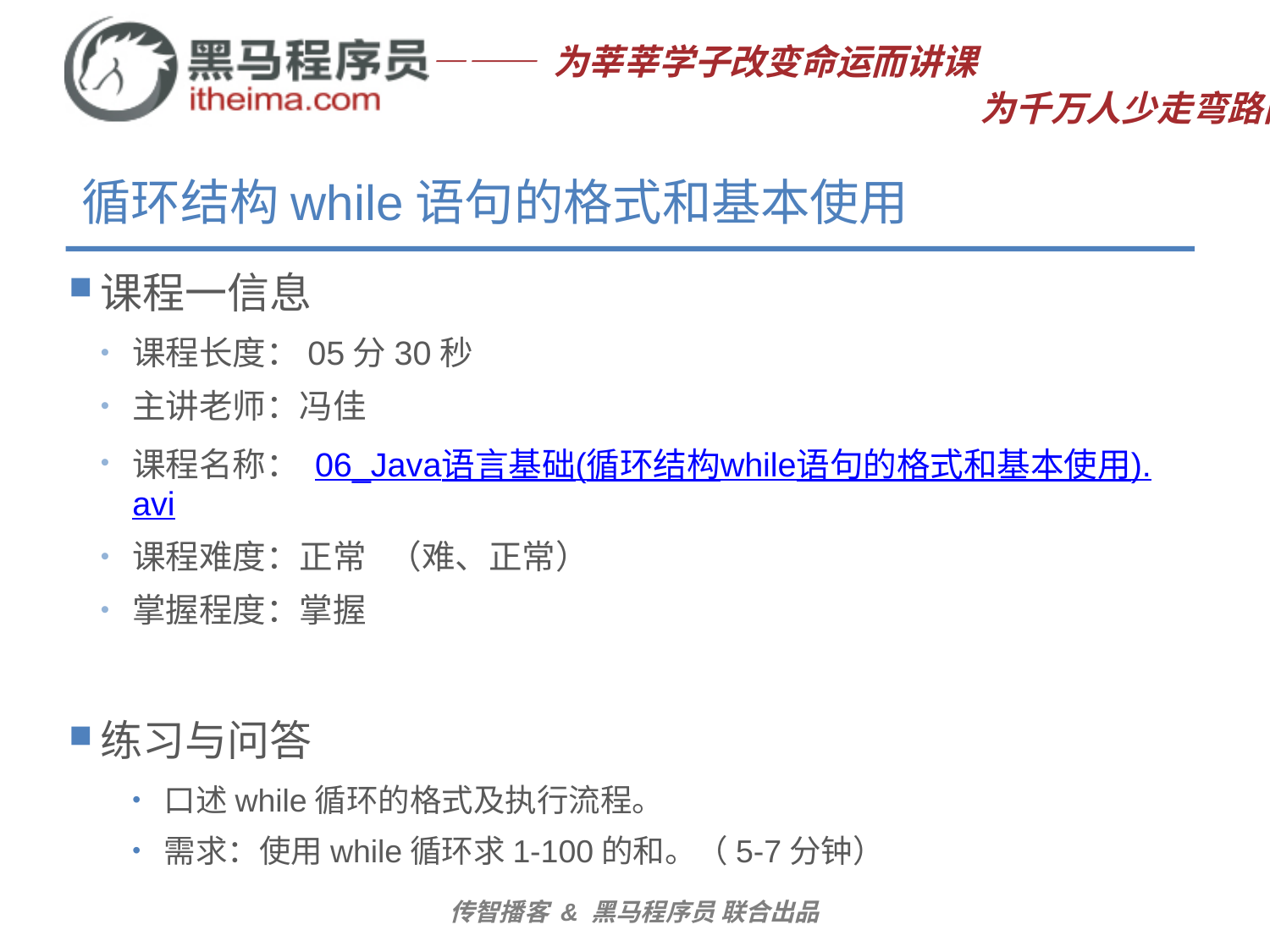

# 循环结构while语句的格式和基本使用
课程一信息
课程长度：05分30秒
主讲老师：冯佳
课程名称： 06_Java语言基础(循环结构while语句的格式和基本使用).avi
课程难度：正常   （难、正常）
掌握程度：掌握

练习与问答
口述while循环的格式及执行流程。
需求：使用while循环求1-100的和。（5-7分钟）